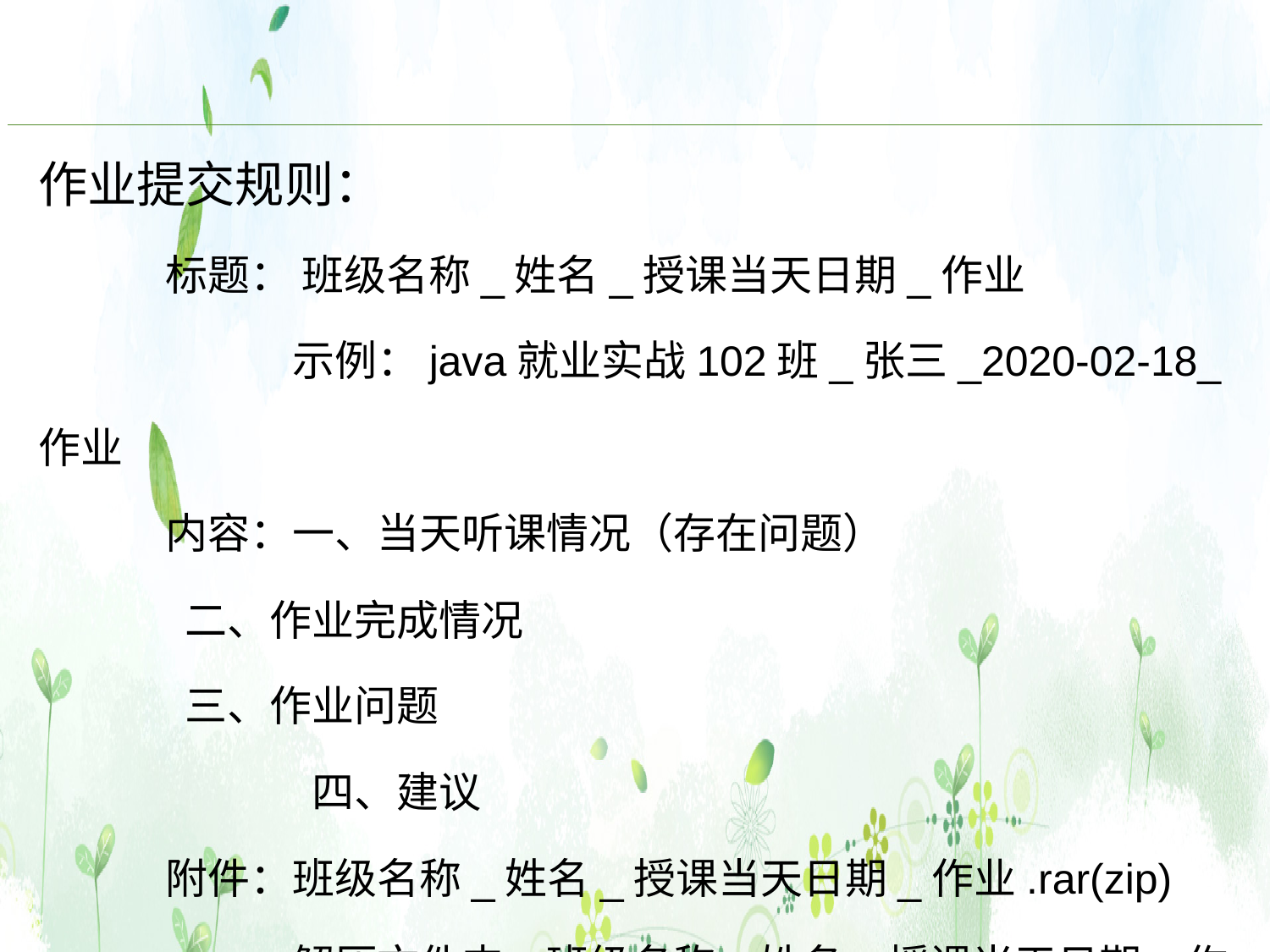

作业提交规则：
	标题： 班级名称_姓名_授课当天日期_作业
		示例：java就业实战102班_张三_2020-02-18_作业
	内容：一、当天听课情况（存在问题）
           	 二、作业完成情况
           	 三、作业问题
          		 四、建议
	附件：班级名称_姓名_授课当天日期_作业.rar(zip)
		解压文件夹：班级名称_姓名_授课当天日期_作业